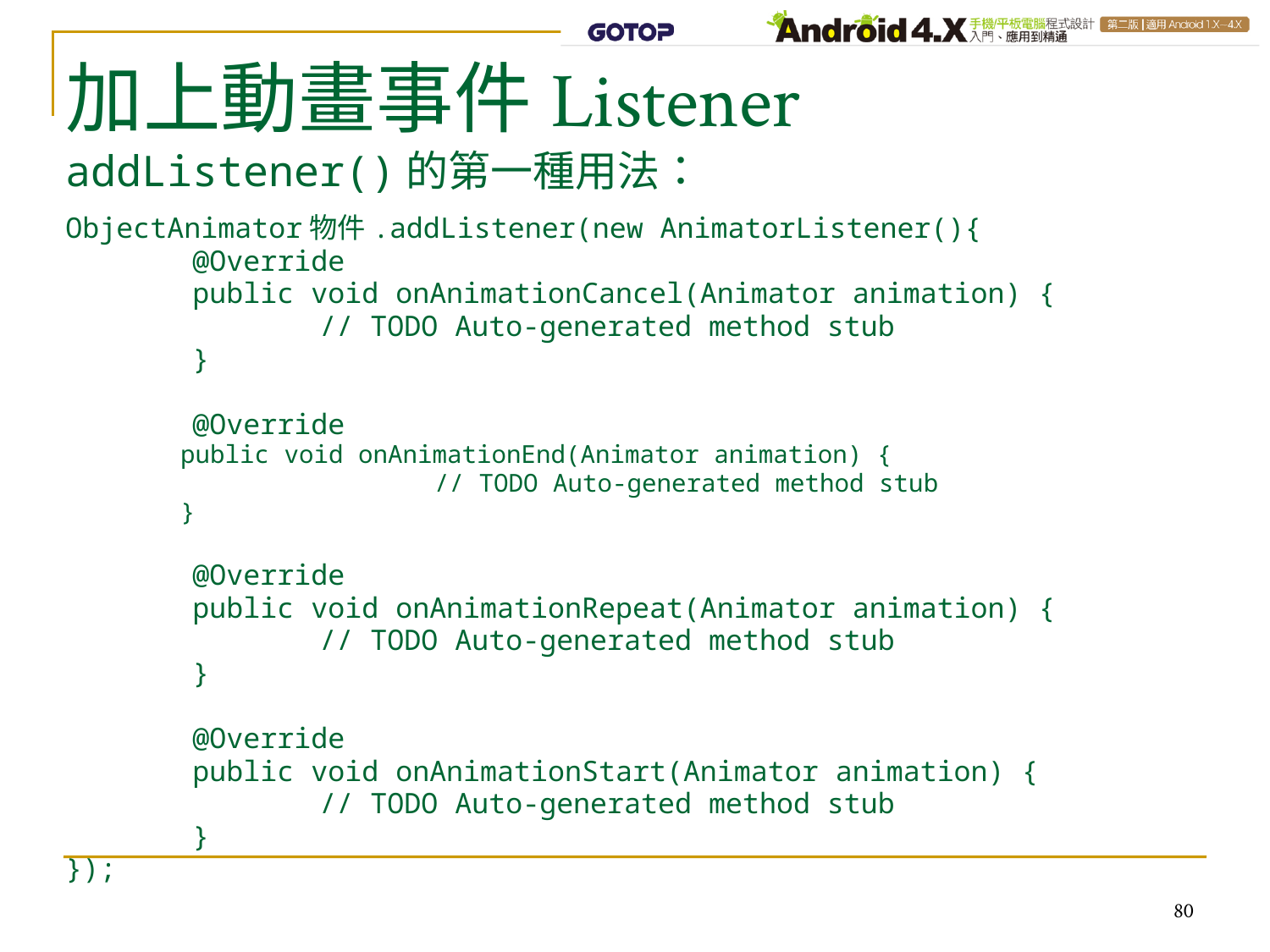

加上動畫事件Listener
addListener()的第一種用法：

ObjectAnimator物件.addListener(new AnimatorListener(){
	@Override
	public void onAnimationCancel(Animator animation) {
		// TODO Auto-generated method stub
	}

	@Override
	public void onAnimationEnd(Animator animation) {
			// TODO Auto-generated method stub
	}

	@Override
	public void onAnimationRepeat(Animator animation) {
		// TODO Auto-generated method stub
	}

	@Override
	public void onAnimationStart(Animator animation) {
		// TODO Auto-generated method stub
	}
});
80